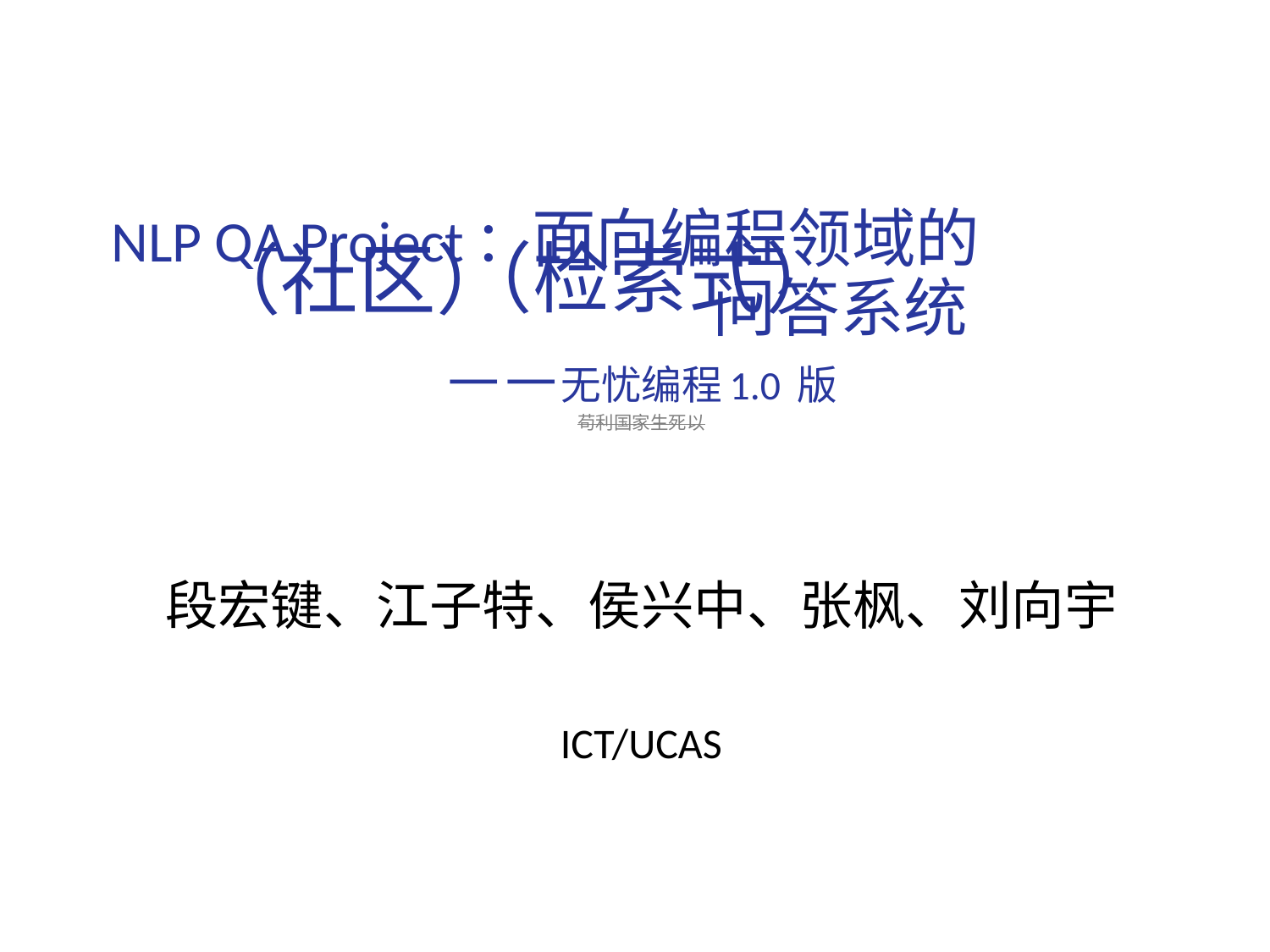

# NLP QA Project：面向编程领域的（检索式） （社区）问答系统 ——无忧编程1.0 版 苟利国家生死以
（检索式）
（社区）
段宏键、江子特、侯兴中、张枫、刘向宇

ICT/UCAS